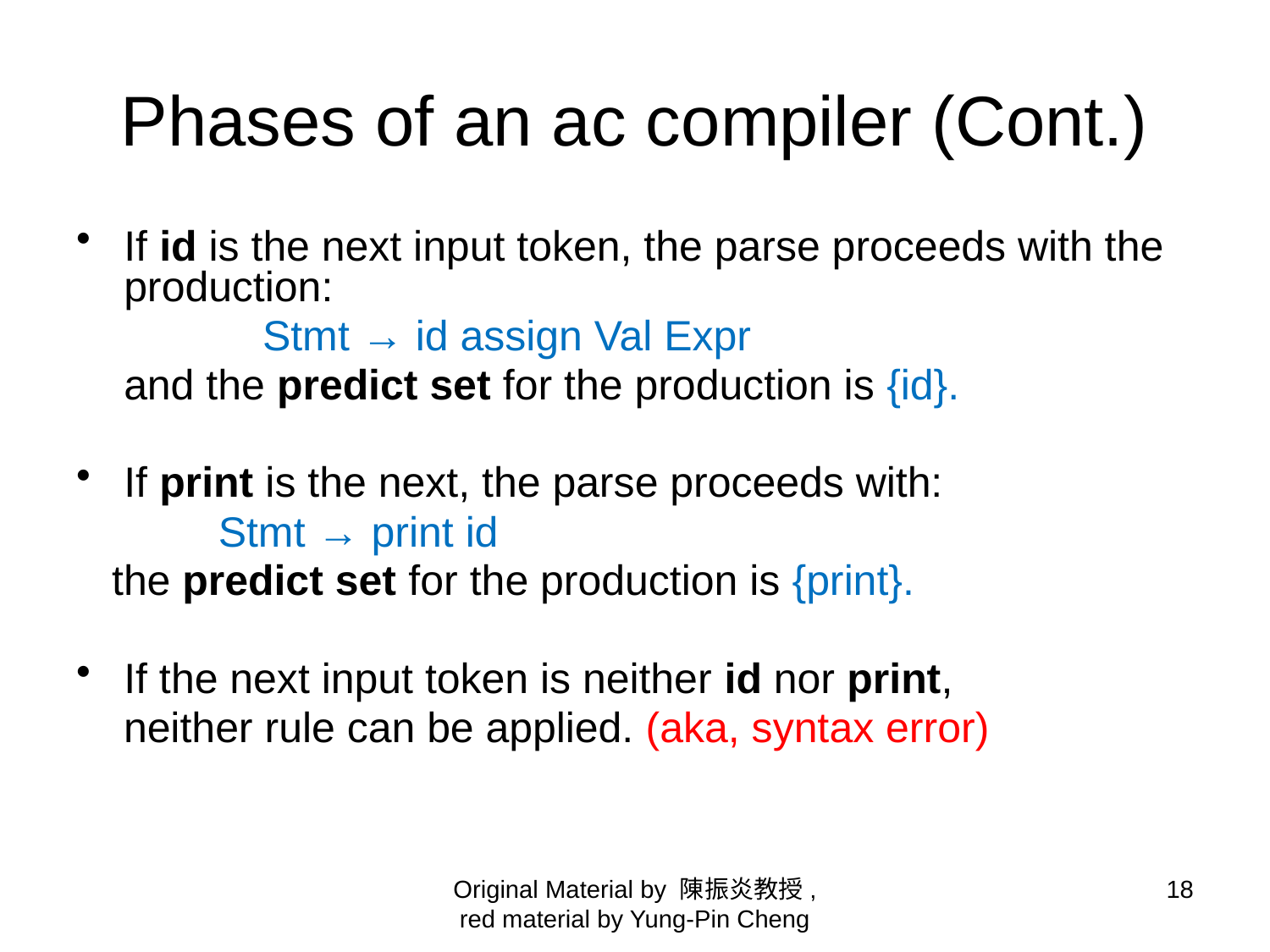

# Phases of an ac compiler (Cont.)
If id is the next input token, the parse proceeds with the production:
		 Stmt → id assign Val Expr
	and the predict set for the production is {id}.

If print is the next, the parse proceeds with:
            Stmt → print id
   the predict set for the production is {print}.

If the next input token is neither id nor print,
    neither rule can be applied. (aka, syntax error)
Original Material by 陳振炎教授, red material by Yung-Pin Cheng
18